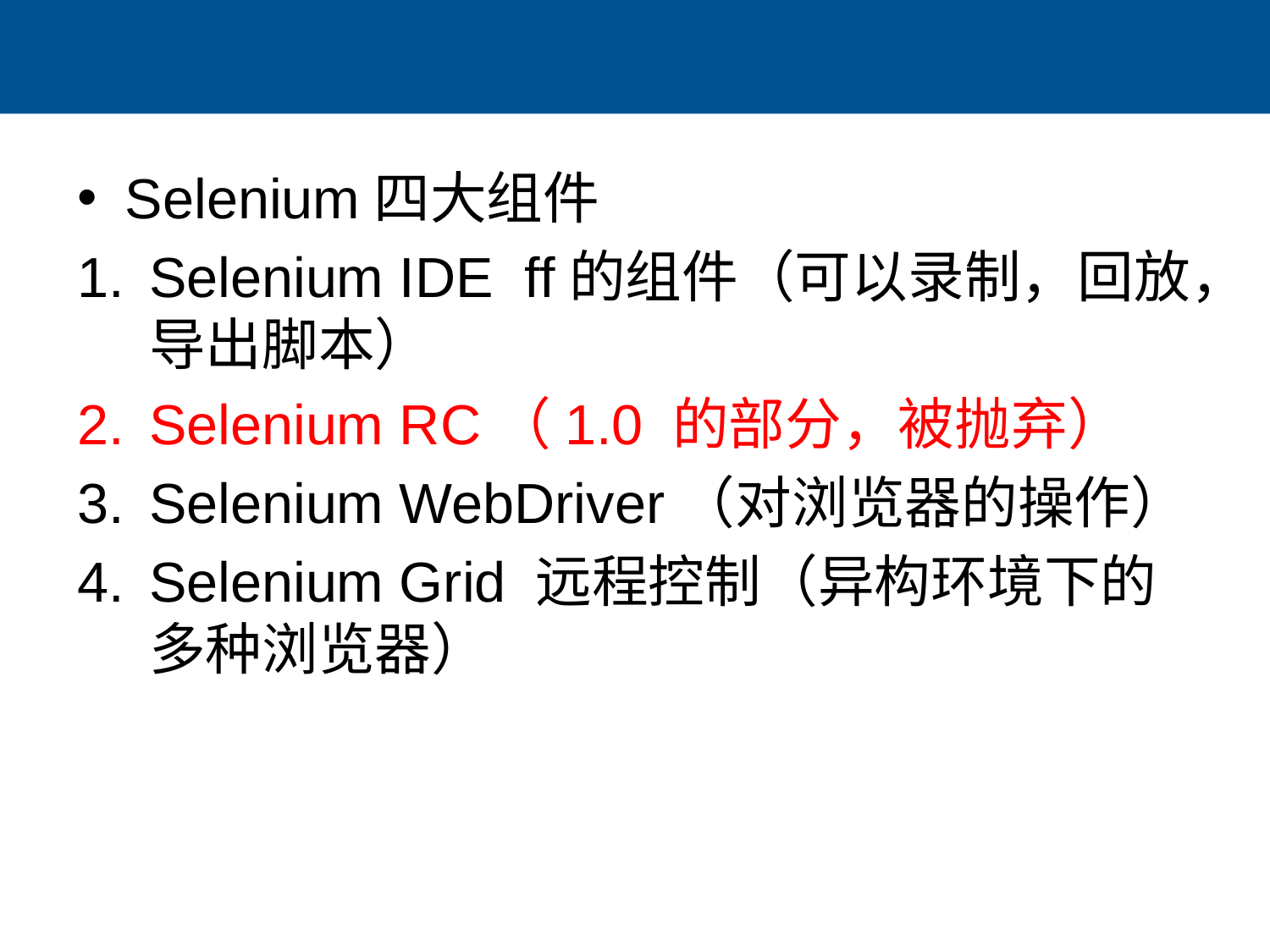

#
Selenium四大组件
Selenium IDE  ff的组件（可以录制，回放，导出脚本）
Selenium RC（1.0 的部分，被抛弃）
Selenium WebDriver（对浏览器的操作）
Selenium Grid 远程控制（异构环境下的多种浏览器）